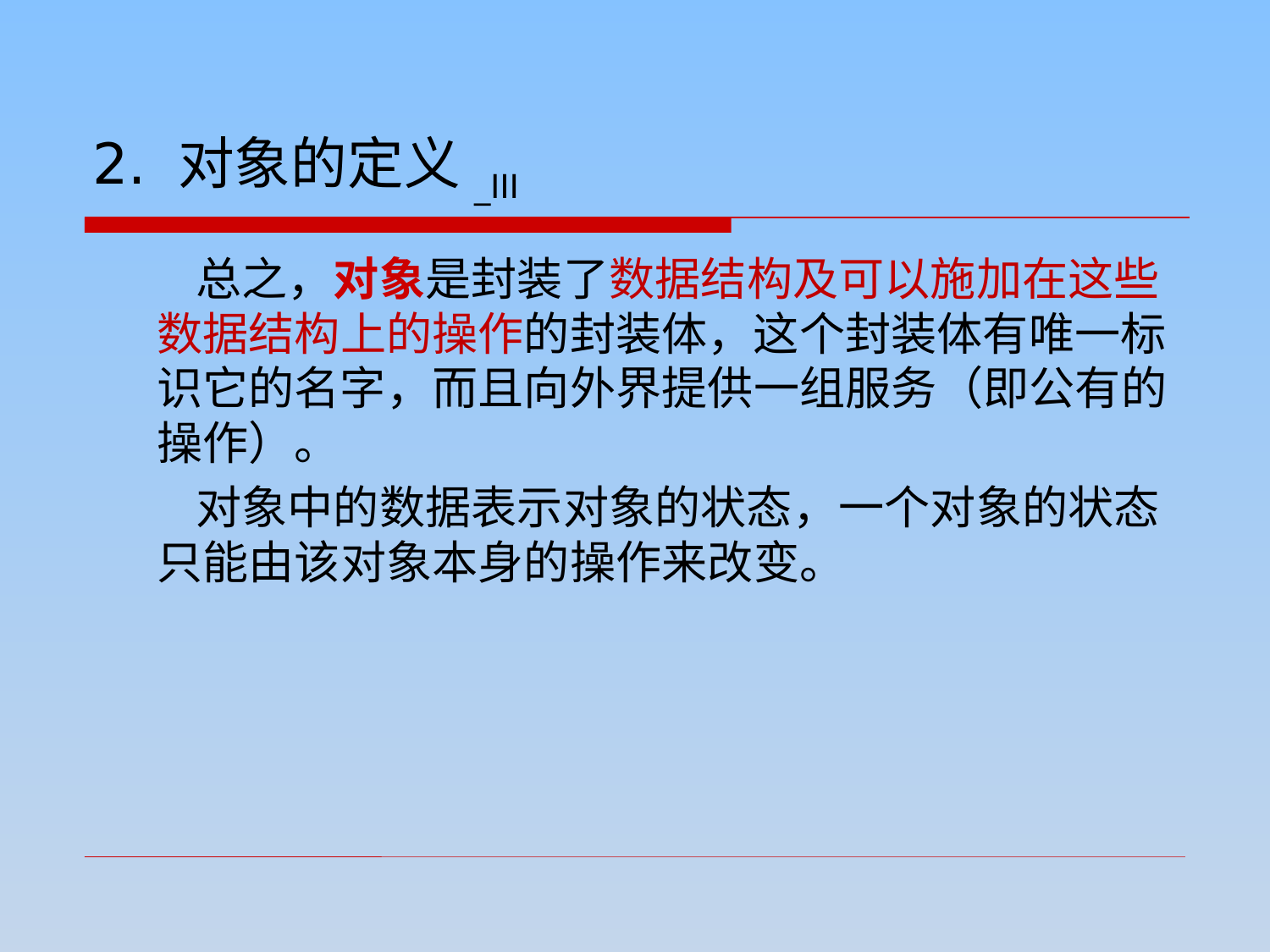

总之，对象是封装了数据结构及可以施加在这些数据结构上的操作的封装体，这个封装体有唯一标识它的名字，而且向外界提供一组服务（即公有的操作）。
         对象中的数据表示对象的状态，一个对象的状态只能由该对象本身的操作来改变。
2. 对象的定义_III